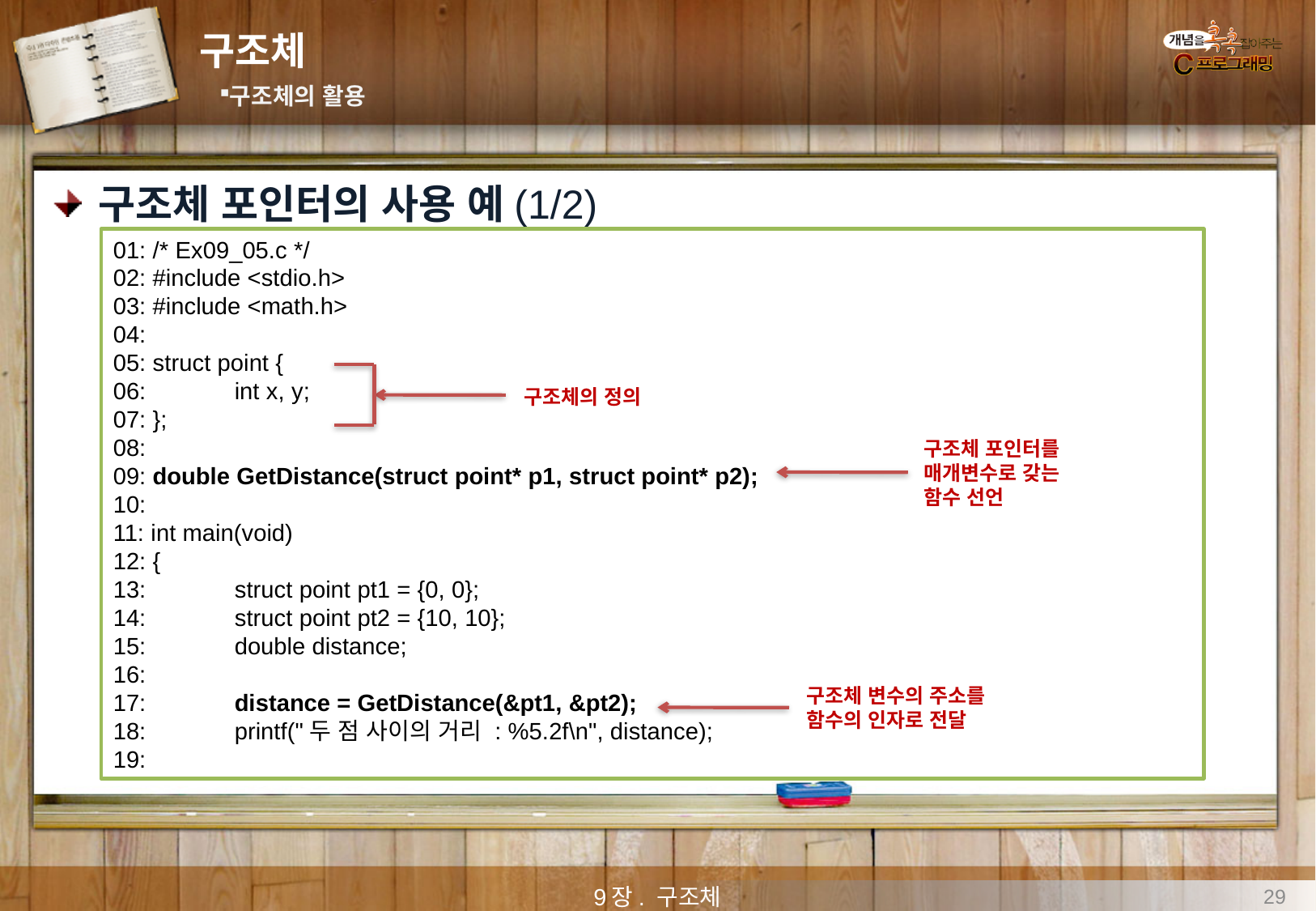

# 구조체
구조체의 활용
구조체 포인터의 사용 예(1/2)
01: /* Ex09_05.c */
02: #include <stdio.h>
03: #include <math.h>
04:
05: struct point {
06: 	int x, y;
07: };
08:
09: double GetDistance(struct point* p1, struct point* p2);
10:
11: int main(void)
12: {
13: 	struct point pt1 = {0, 0};
14: 	struct point pt2 = {10, 10};
15: 	double distance;
16:
17: 	distance = GetDistance(&pt1, &pt2);
18: 	printf("두 점 사이의 거리 : %5.2f\n", distance);
19:
구조체의 정의
구조체 포인터를
매개변수로 갖는
함수 선언
구조체 변수의 주소를
함수의 인자로 전달
9장. 구조체
29